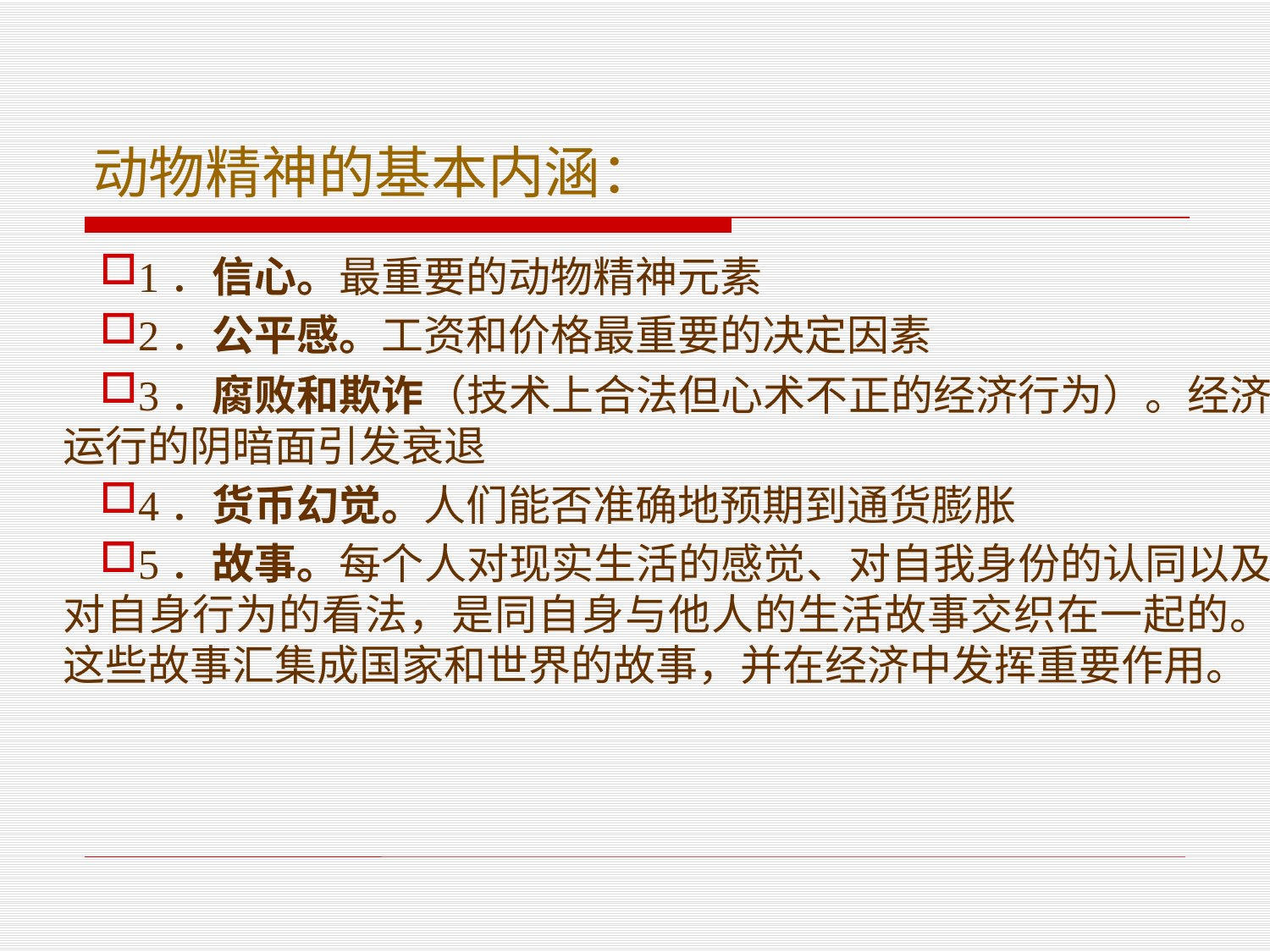

# 动物精神的基本内涵：
1．信心。最重要的动物精神元素
2．公平感。工资和价格最重要的决定因素
3．腐败和欺诈（技术上合法但心术不正的经济行为）。经济运行的阴暗面引发衰退
4．货币幻觉。人们能否准确地预期到通货膨胀
5．故事。每个人对现实生活的感觉、对自我身份的认同以及对自身行为的看法，是同自身与他人的生活故事交织在一起的。这些故事汇集成国家和世界的故事，并在经济中发挥重要作用。